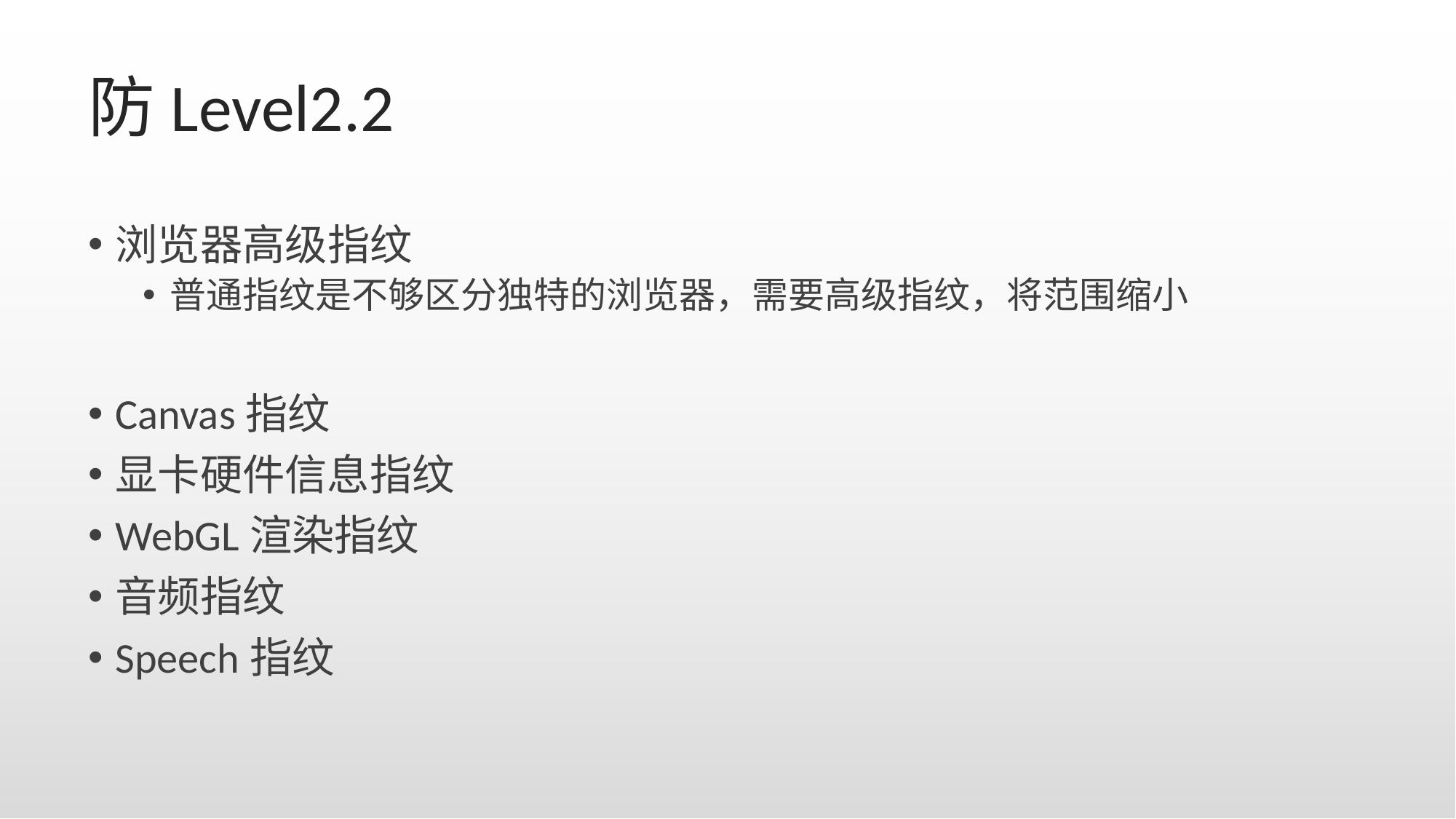

# 防Level2.2
浏览器高级指纹
普通指纹是不够区分独特的浏览器，需要高级指纹，将范围缩小

Canvas指纹
显卡硬件信息指纹
WebGL渲染指纹
音频指纹
Speech指纹